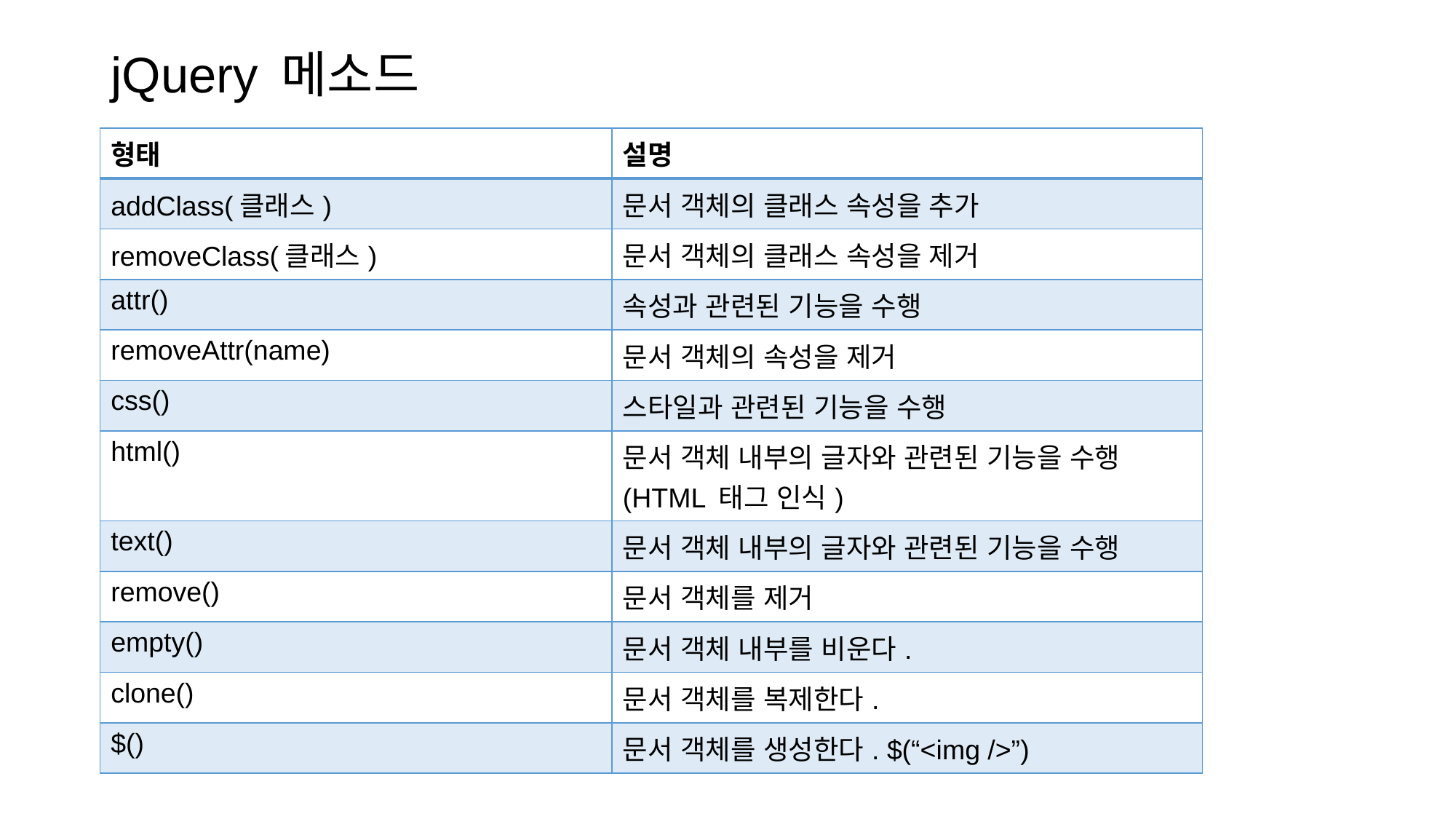

# jQuery 메소드
| 형태 | 설명 |
| --- | --- |
| addClass(클래스) | 문서 객체의 클래스 속성을 추가 |
| removeClass(클래스) | 문서 객체의 클래스 속성을 제거 |
| attr() | 속성과 관련된 기능을 수행 |
| removeAttr(name) | 문서 객체의 속성을 제거 |
| css() | 스타일과 관련된 기능을 수행 |
| html() | 문서 객체 내부의 글자와 관련된 기능을 수행(HTML 태그 인식) |
| text() | 문서 객체 내부의 글자와 관련된 기능을 수행 |
| remove() | 문서 객체를 제거 |
| empty() | 문서 객체 내부를 비운다. |
| clone() | 문서 객체를 복제한다. |
| $() | 문서 객체를 생성한다. $(“<img />”) |